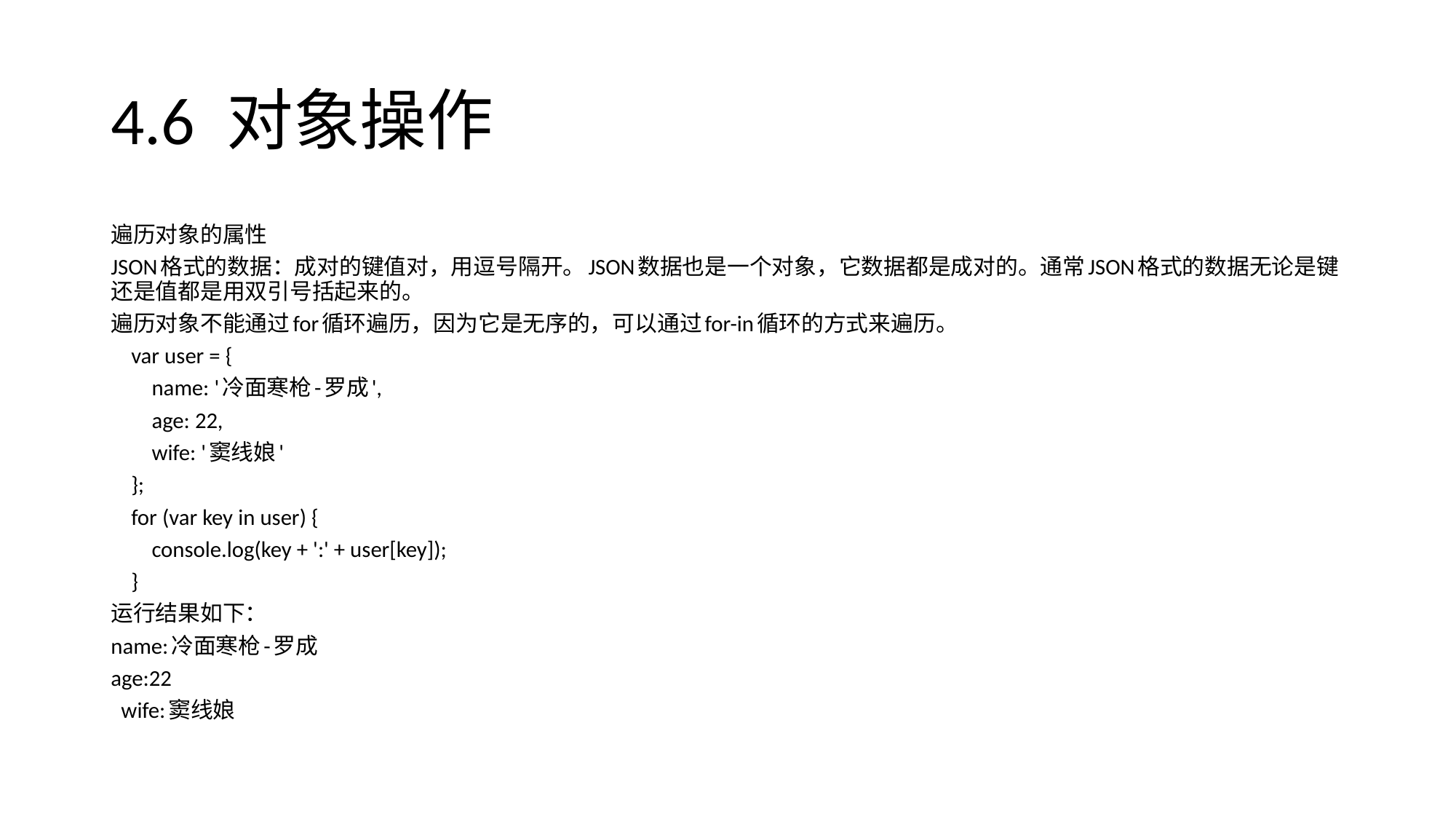

# 4.6 对象操作
遍历对象的属性
JSON格式的数据：成对的键值对，用逗号隔开。JSON数据也是一个对象，它数据都是成对的。通常JSON格式的数据无论是键还是值都是用双引号括起来的。
遍历对象不能通过for循环遍历，因为它是无序的，可以通过for-in循环的方式来遍历。
    var user = {
        name: '冷面寒枪-罗成',
        age: 22,
        wife: '窦线娘'
    };
    for (var key in user) {
        console.log(key + ':' + user[key]);
    }
运行结果如下：
name:冷面寒枪-罗成
age:22
  wife:窦线娘